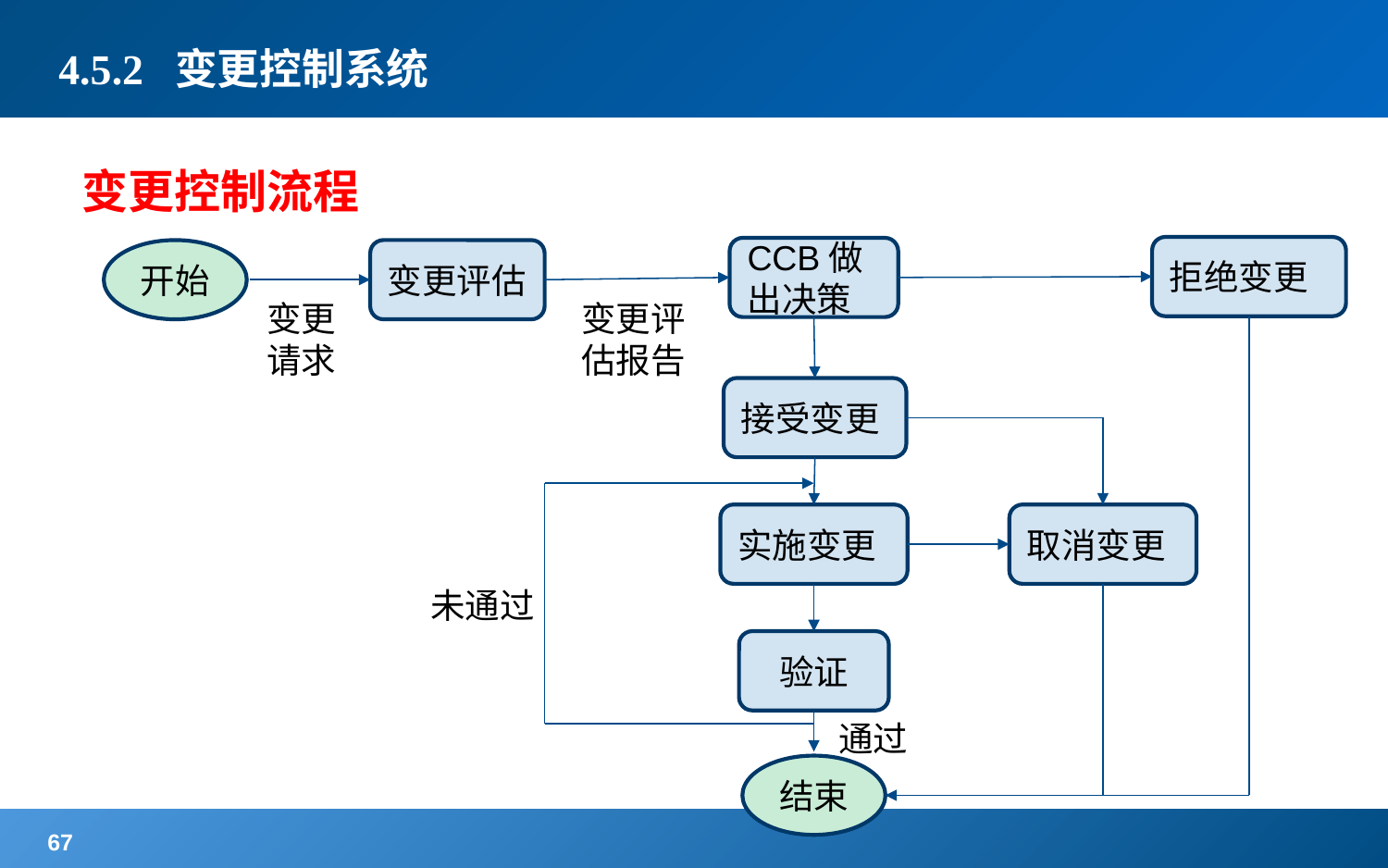

# 4.5.2  变更控制系统
变更控制流程
拒绝变更
CCB做出决策
开始
变更评估
变更评估报告
变更请求
接受变更
取消变更
实施变更
未通过
验证
通过
结束